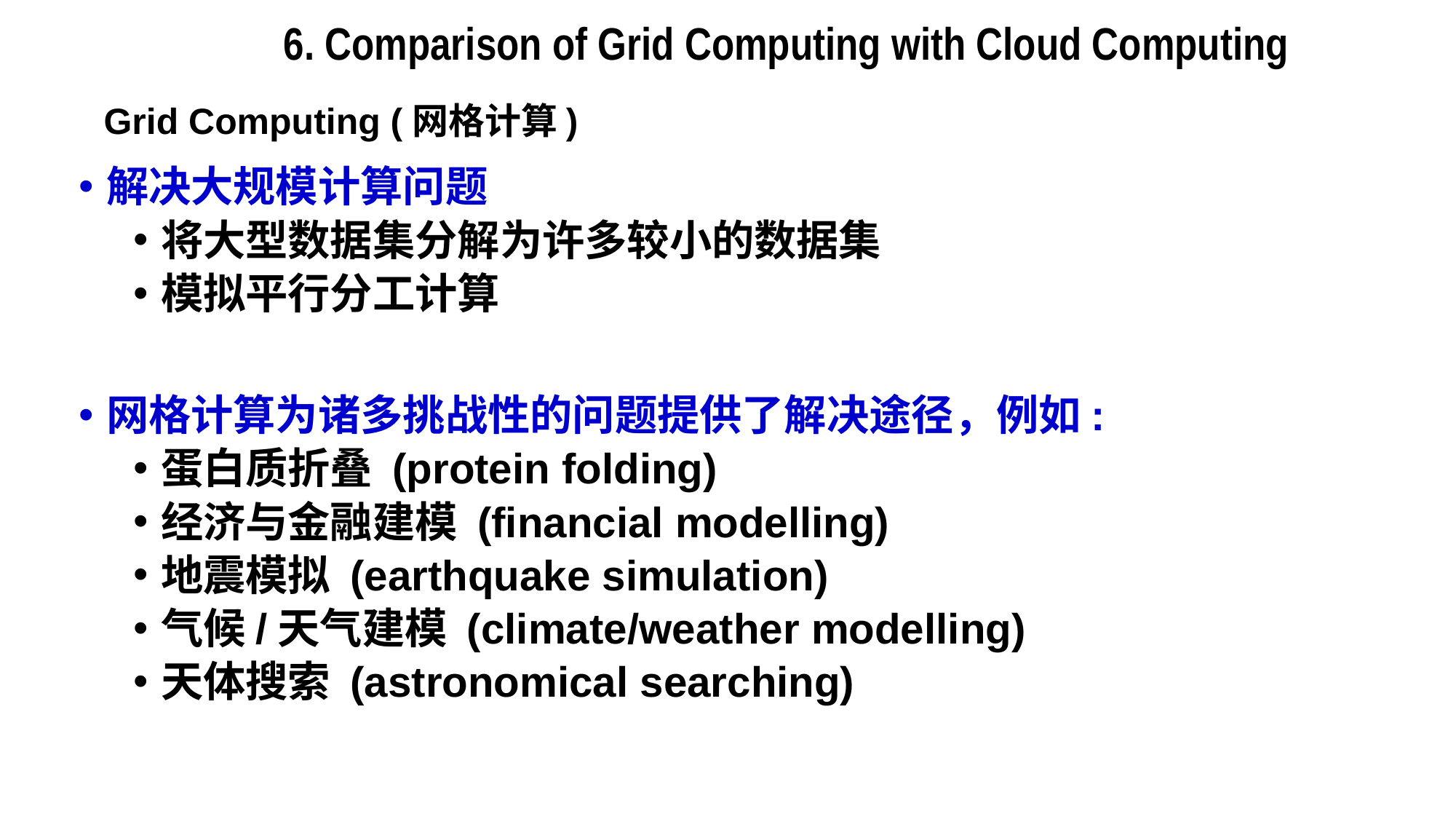

6. Comparison of Grid Computing with Cloud Computing
# Grid Computing (网格计算)
解决大规模计算问题
将大型数据集分解为许多较小的数据集
模拟平行分工计算

网格计算为诸多挑战性的问题提供了解决途径，例如:
蛋白质折叠 (protein folding)
经济与金融建模 (financial modelling)
地震模拟 (earthquake simulation)
气候/天气建模 (climate/weather modelling)
天体搜索 (astronomical searching)